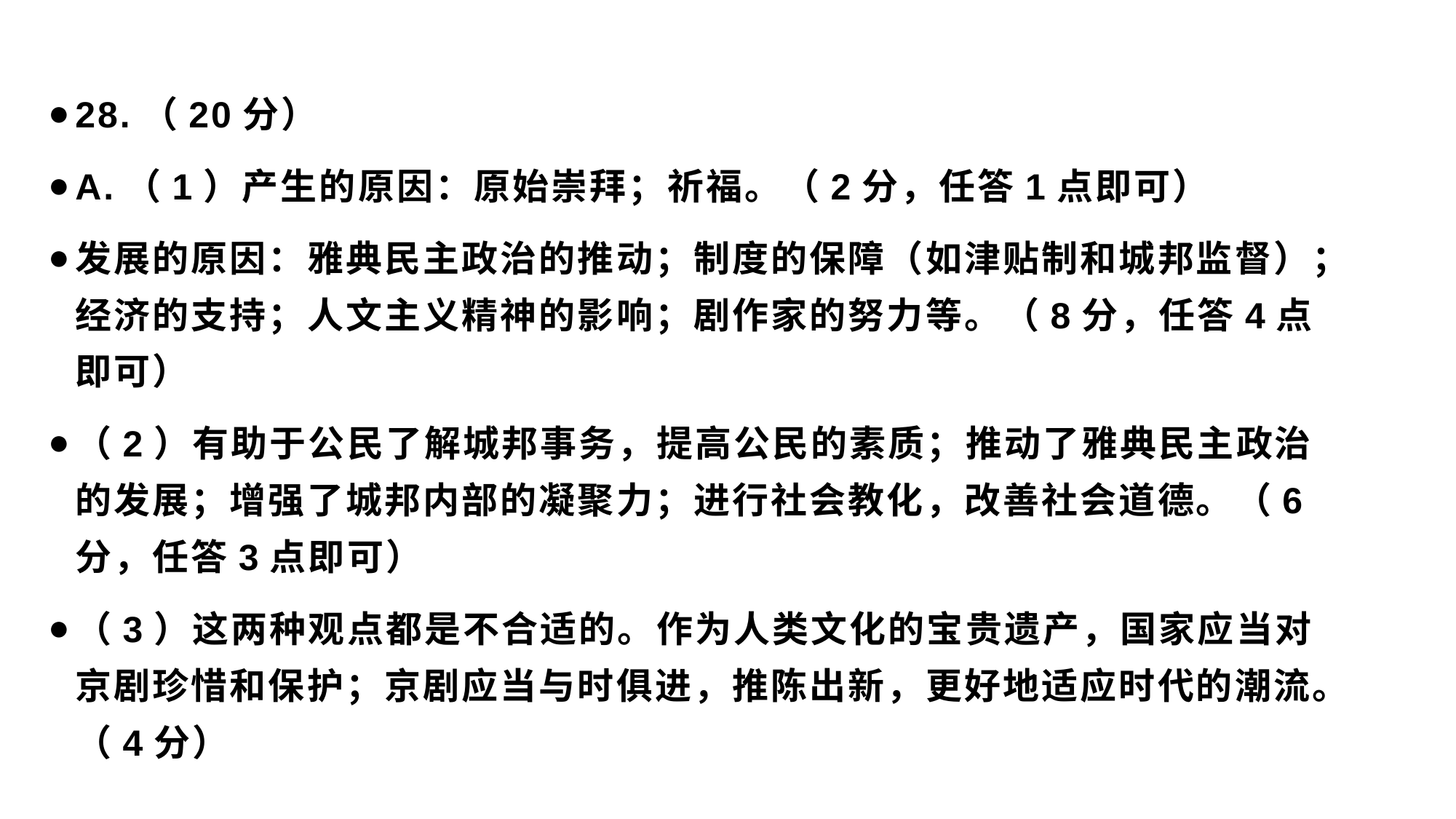

28.（20分）
A.（1）产生的原因：原始崇拜；祈福。（2分，任答1点即可）
发展的原因：雅典民主政治的推动；制度的保障（如津贴制和城邦监督）；经济的支持；人文主义精神的影响；剧作家的努力等。（8分，任答4点即可）
（2）有助于公民了解城邦事务，提高公民的素质；推动了雅典民主政治的发展；增强了城邦内部的凝聚力；进行社会教化，改善社会道德。（6分，任答3点即可）
（3）这两种观点都是不合适的。作为人类文化的宝贵遗产，国家应当对京剧珍惜和保护；京剧应当与时俱进，推陈出新，更好地适应时代的潮流。（4分）
#